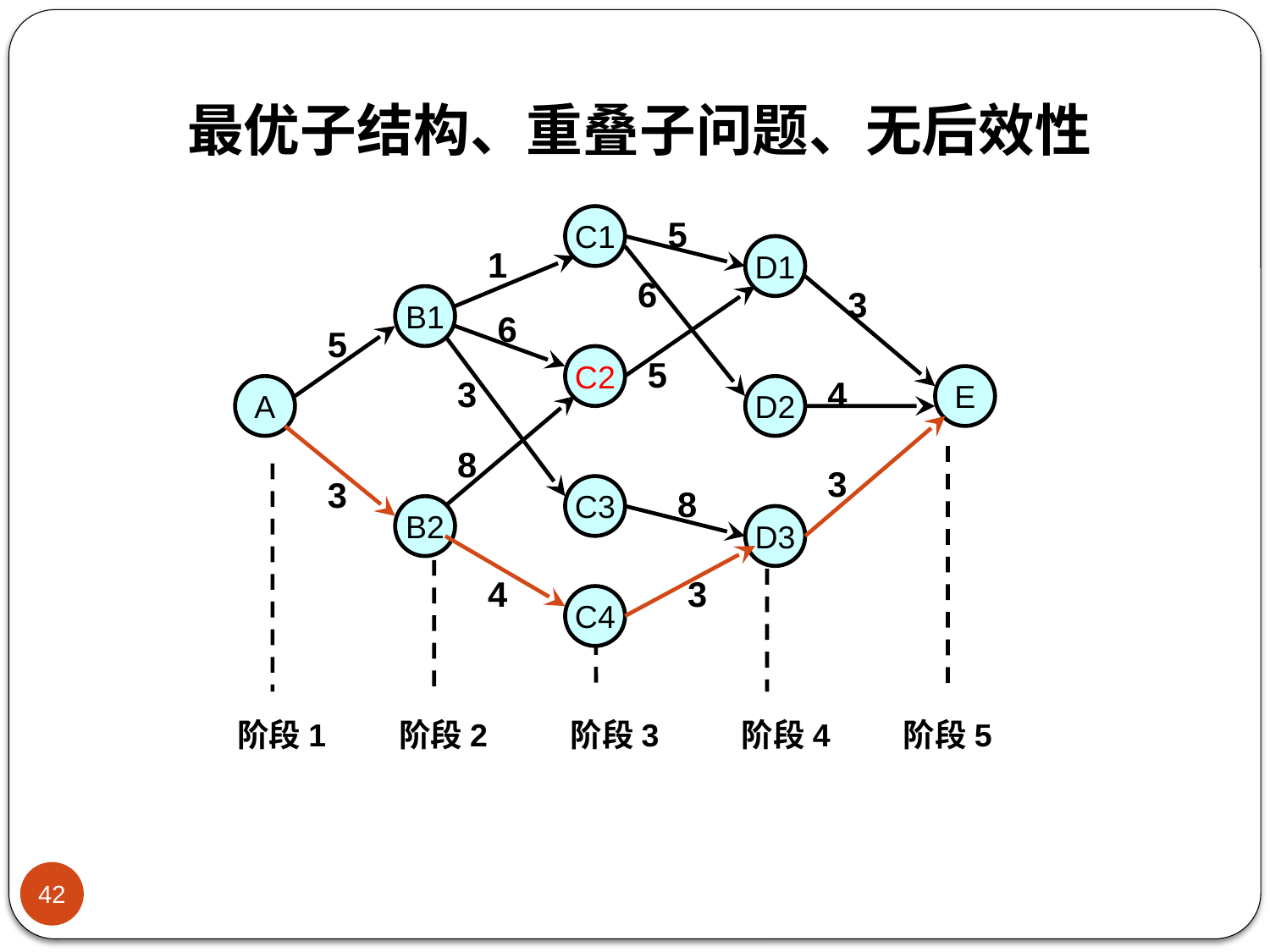

最优子结构、重叠子问题、无后效性
C1
5
1

D1

6

3
B1

6
5

C2
5
3
4
E
A
D2

8
3
3
C3
8
B2

D3

4
3
C4

阶段4
阶段1
阶段2
阶段3
阶段5
42